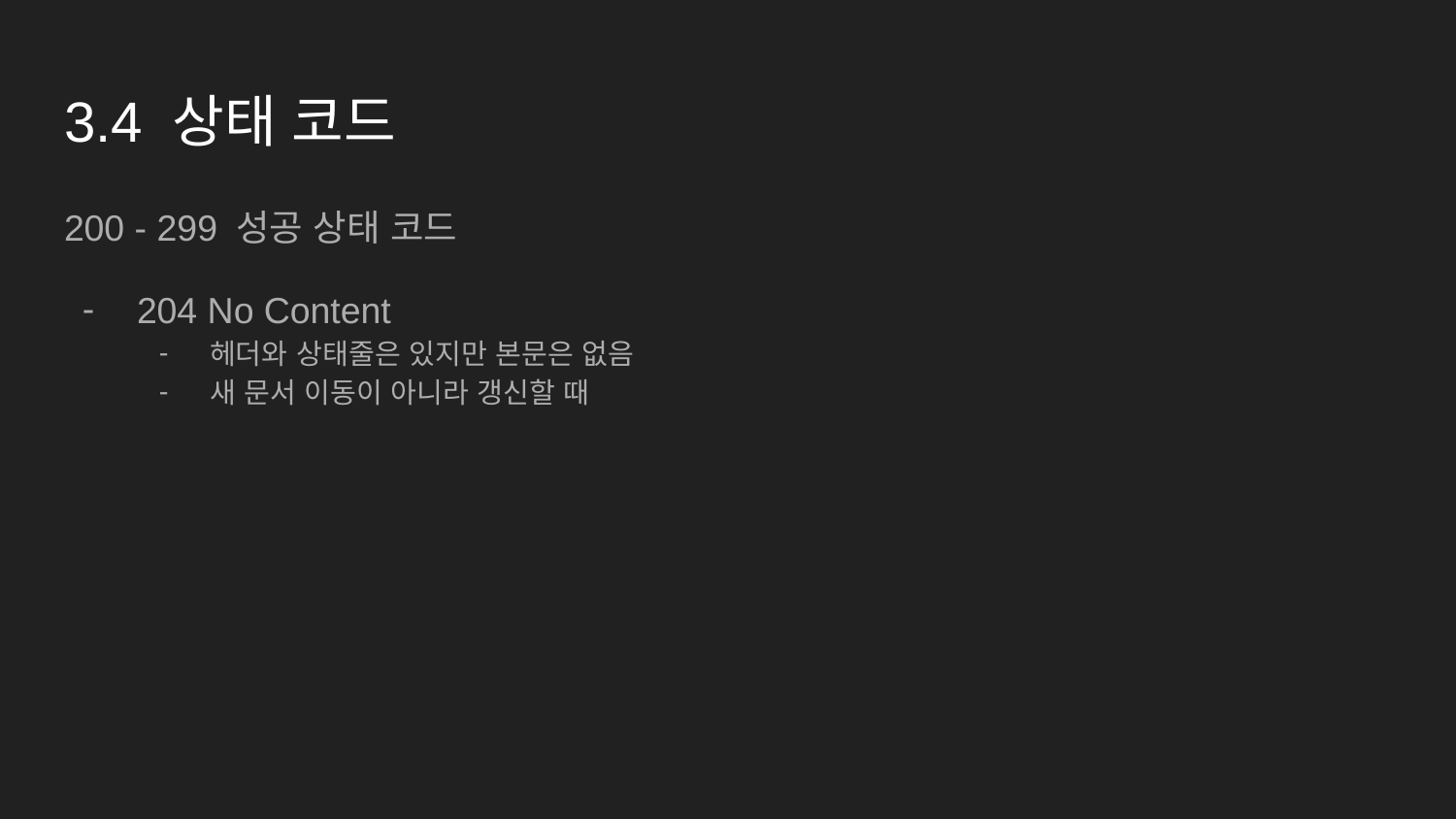

# 3.4 상태 코드
200 - 299 성공 상태 코드
204 No Content
헤더와 상태줄은 있지만 본문은 없음
새 문서 이동이 아니라 갱신할 때